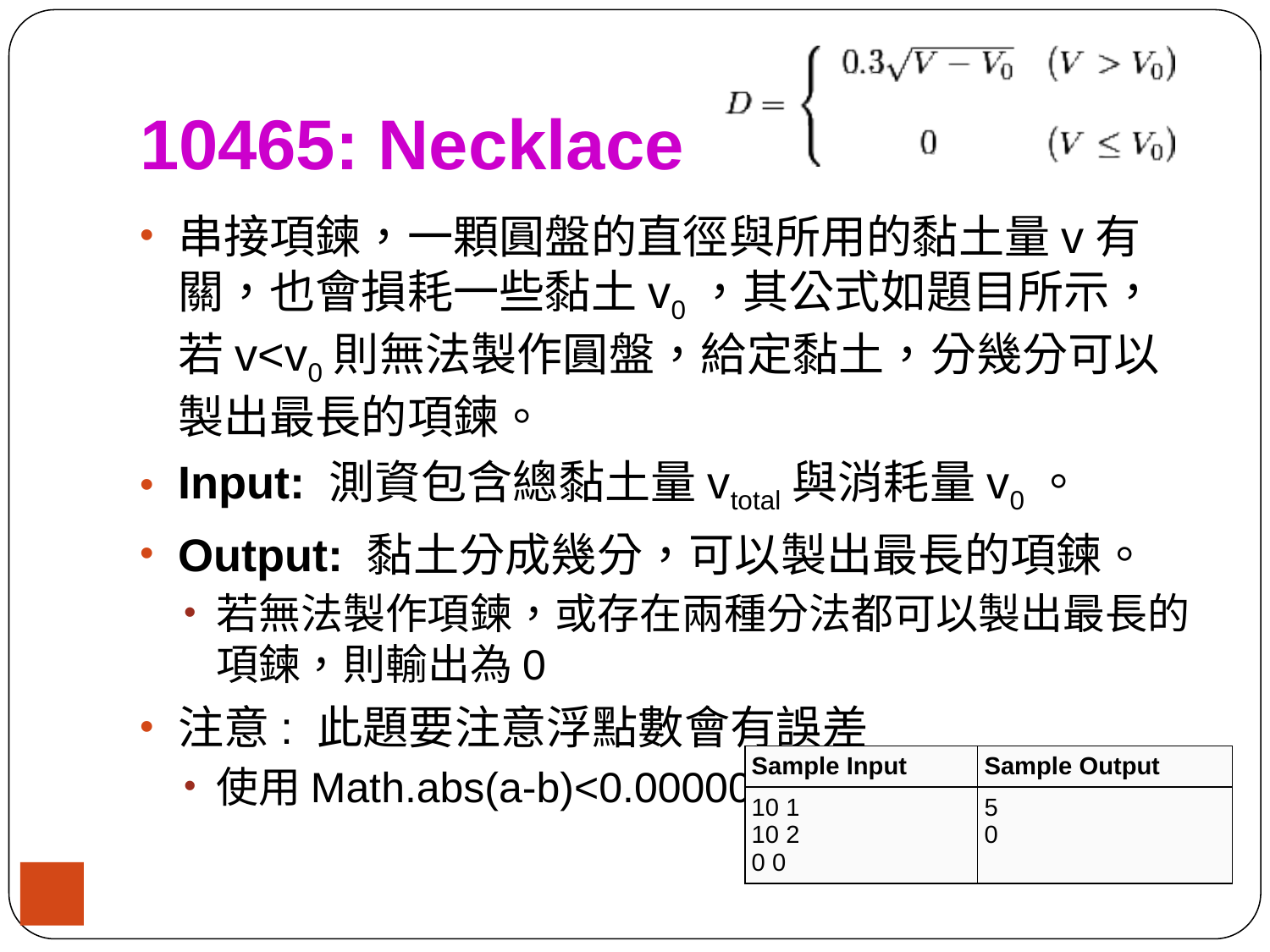

# 10465: Necklace

串接項鍊，一顆圓盤的直徑與所用的黏土量v有關，也會損耗一些黏土v0，其公式如題目所示，若v<v0則無法製作圓盤，給定黏土，分幾分可以製出最長的項鍊。
Input: 測資包含總黏土量vtotal與消耗量v0。
Output: 黏土分成幾分，可以製出最長的項鍊。
若無法製作項鍊，或存在兩種分法都可以製出最長的項鍊，則輸出為0
注意: 此題要注意浮點數會有誤差
使用Math.abs(a-b)<0.00000001
| Sample Input | Sample Output |
| --- | --- |
| 10 1 10 2 0 0 | 5 0 |